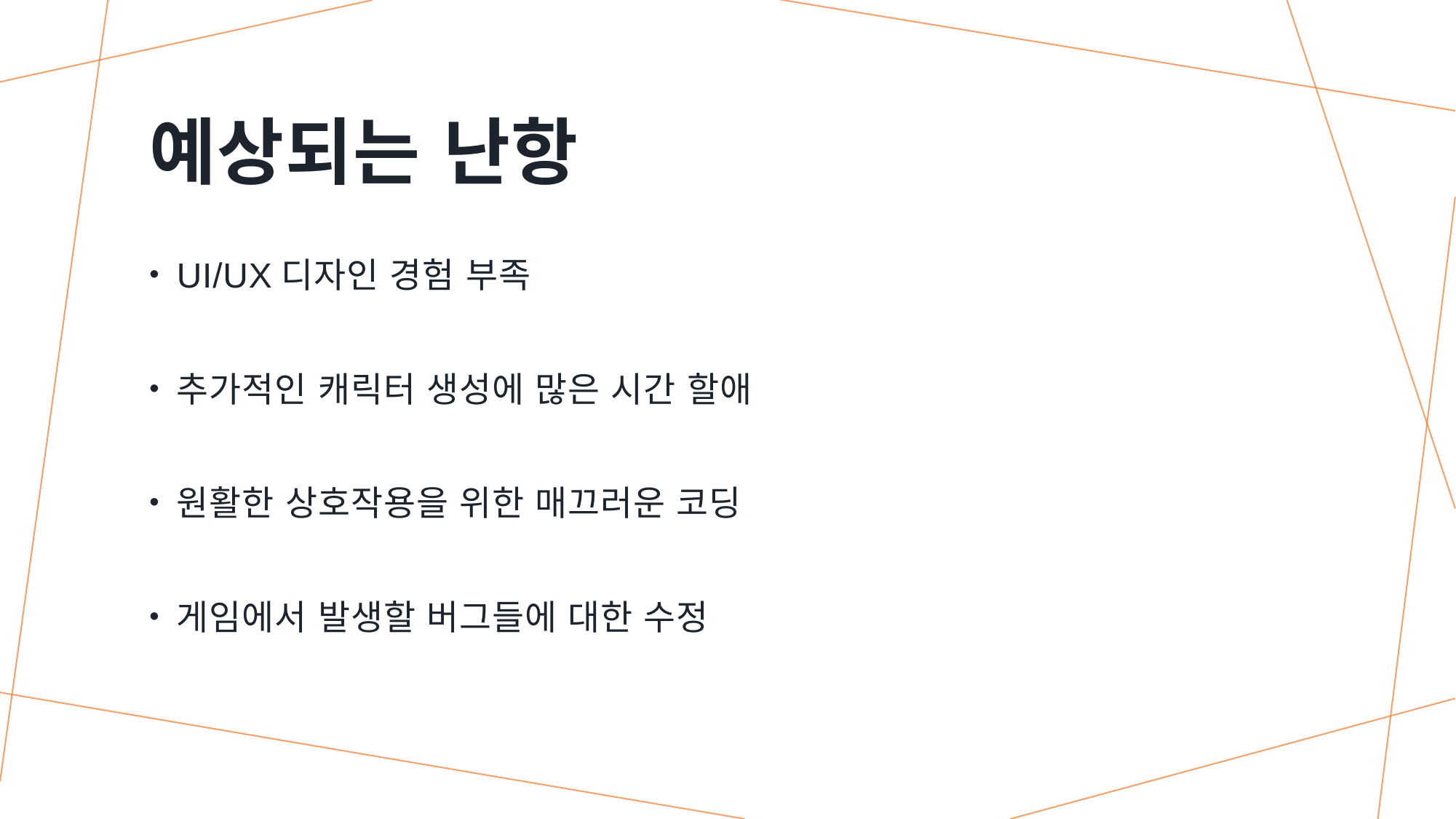

# 예상되는 난항
UI/UX디자인 경험 부족

추가적인 캐릭터 생성에 많은 시간 할애

원활한 상호작용을 위한 매끄러운 코딩

게임에서 발생할 버그들에 대한 수정